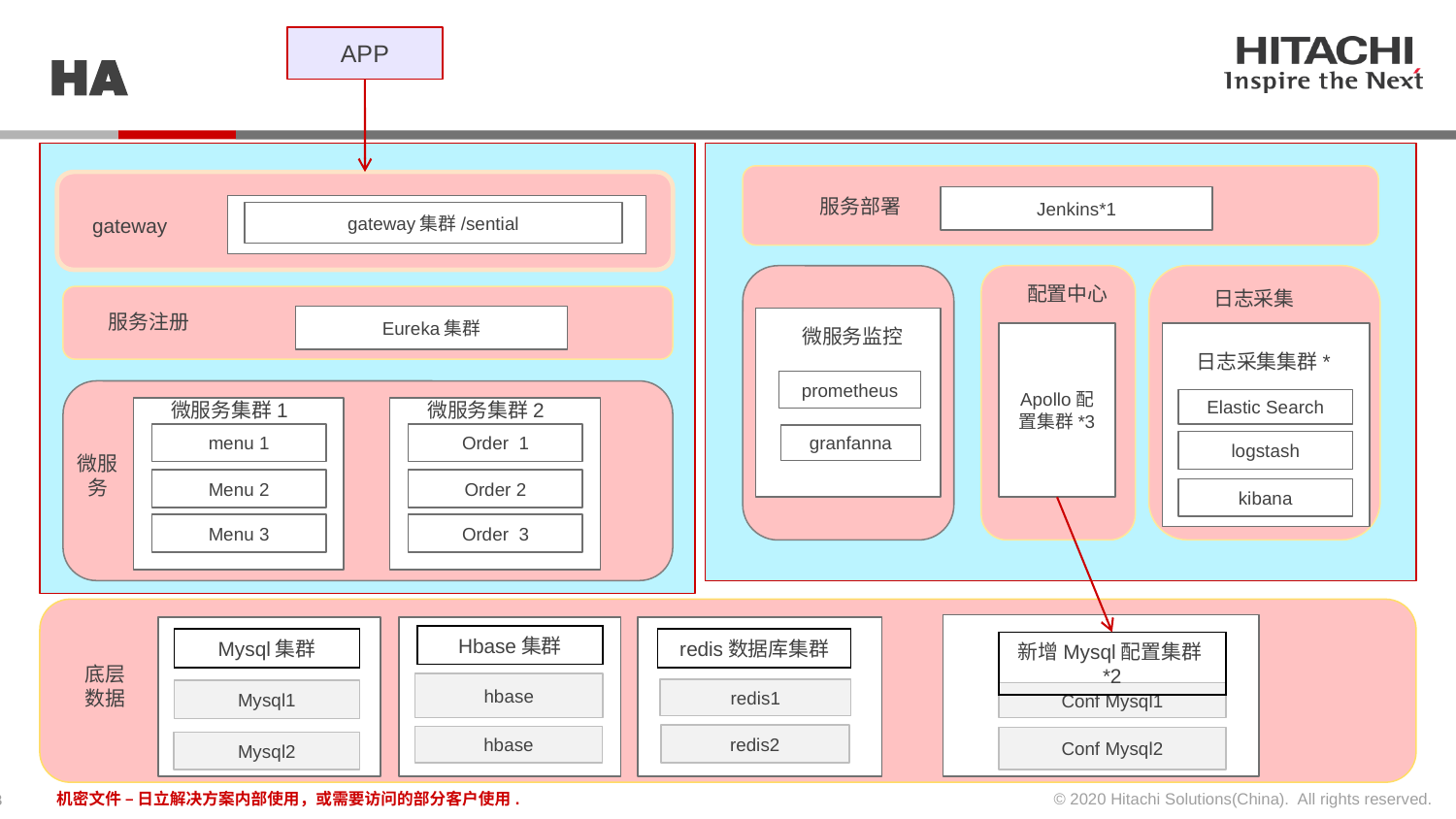

# HA
APP

服务部署
Jenkins*1

gateway集群/sential
gateway

配置中心
Apollo配置集群*3

日志采集

日志采集集群*
Elastic Search
logstash
kibana

服务注册
Eureka集群

微服务监控
prometheus

微服务集群1
微服务集群2

menu 1
Order  1
granfanna
微服务
Menu 2
Order 2
Menu 3
Order  3

redis1
redis2

Hbase集群
Mysql集群
redis数据库集群
新增Mysql配置集群*2
底层数据
hbase
Mysql1
Conf Mysql1
hbase
Conf Mysql2
Mysql2